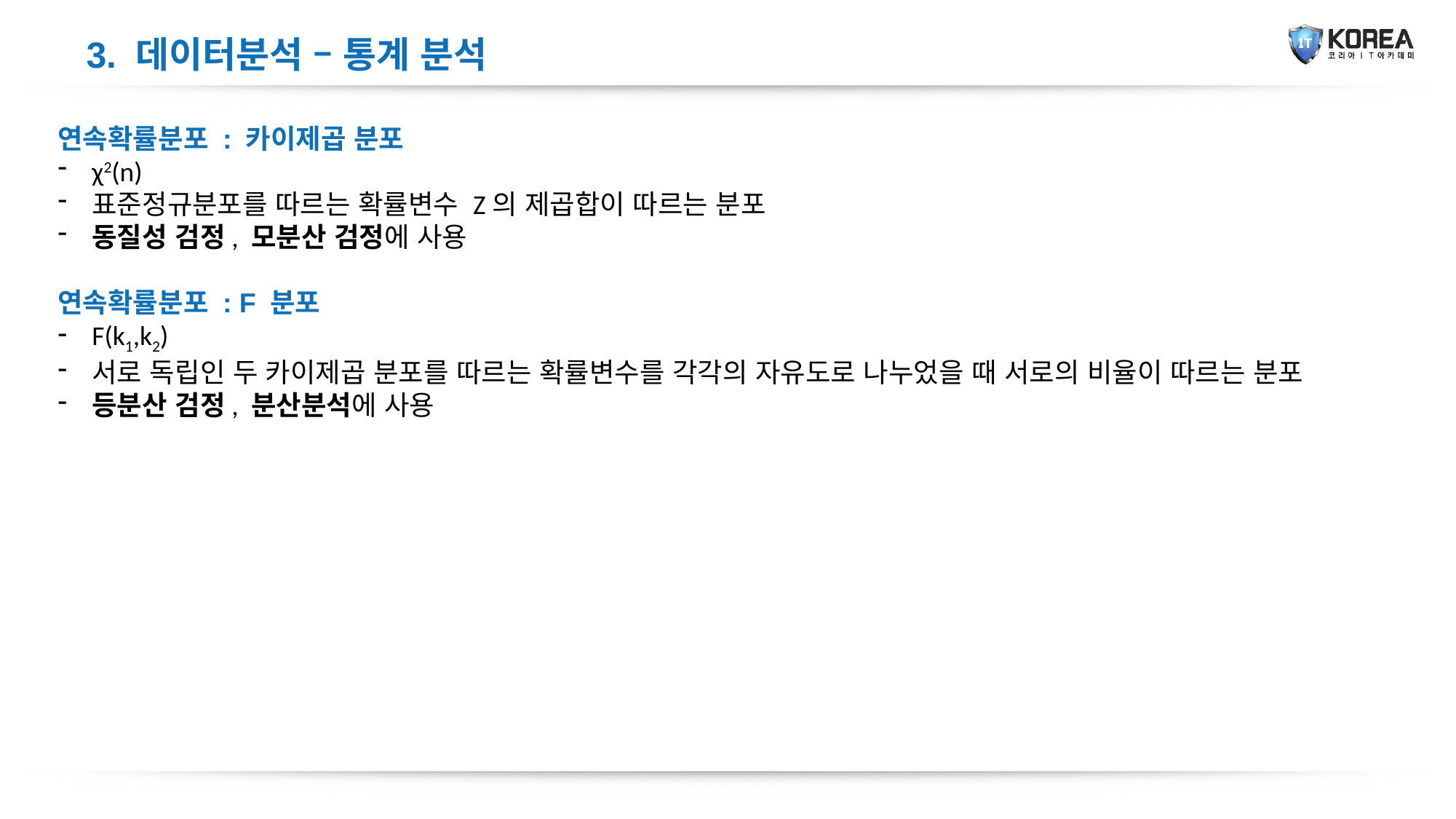

3. 데이터분석 – 통계 분석
연속확률분포 : 카이제곱 분포
χ2(n)
표준정규분포를 따르는 확률변수 Z의 제곱합이 따르는 분포
동질성 검정, 모분산 검정에 사용

연속확률분포 : F 분포
F(k1,k2)
서로 독립인 두 카이제곱 분포를 따르는 확률변수를 각각의 자유도로 나누었을 때 서로의 비율이 따르는 분포
등분산 검정, 분산분석에 사용